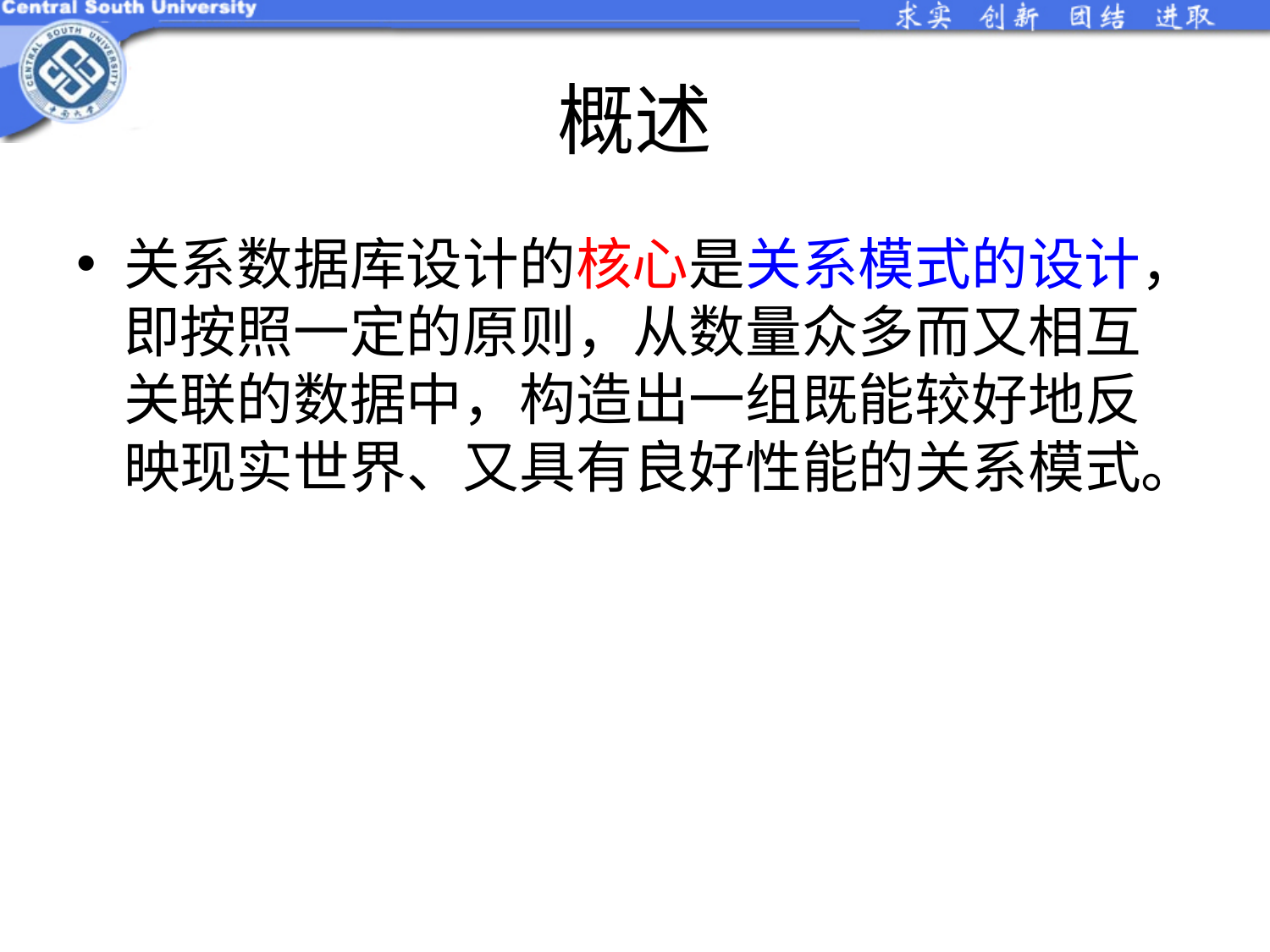

# 概述
关系数据库设计的核心是关系模式的设计，即按照一定的原则，从数量众多而又相互关联的数据中，构造出一组既能较好地反映现实世界、又具有良好性能的关系模式。